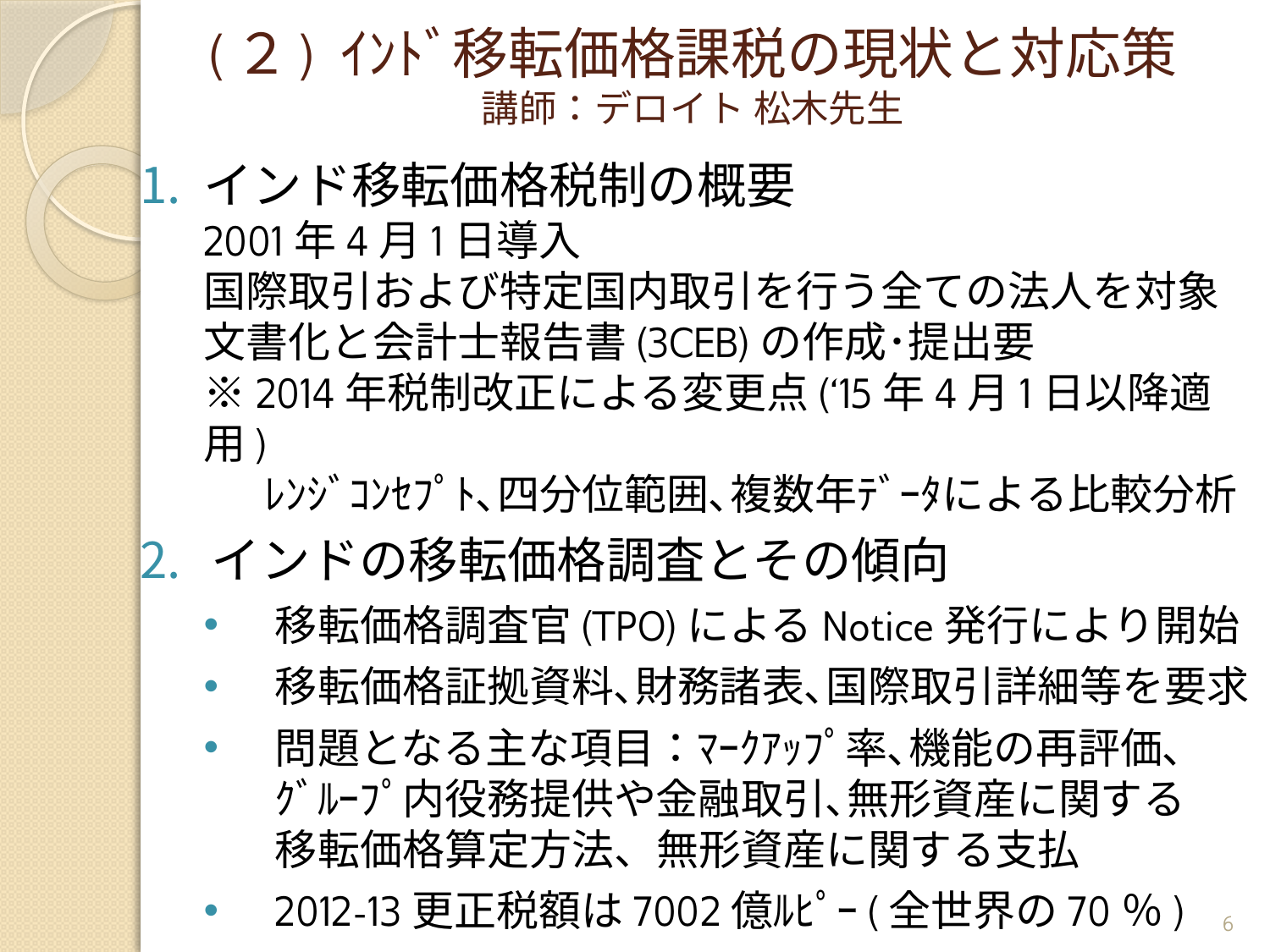

# (２) ｲﾝﾄﾞ移転価格課税の現状と対応策 講師：デロイト 松木先生
インド移転価格税制の概要
2001年4月1日導入
国際取引および特定国内取引を行う全ての法人を対象
文書化と会計士報告書(3CEB)の作成･提出要
※2014年税制改正による変更点(‘15年4月1日以降適用)
    ﾚﾝｼﾞｺﾝｾﾌﾟﾄ､四分位範囲､複数年ﾃﾞｰﾀによる比較分析
インドの移転価格調査とその傾向
移転価格調査官(TPO)によるNotice発行により開始
移転価格証拠資料､財務諸表､国際取引詳細等を要求
問題となる主な項目：ﾏｰｸｱｯﾌﾟ率､機能の再評価､
ｸﾞﾙｰﾌﾟ内役務提供や金融取引､無形資産に関する
移転価格算定方法、無形資産に関する支払
2012-13更正税額は7002億ﾙﾋﾟｰ(全世界の70％)
6